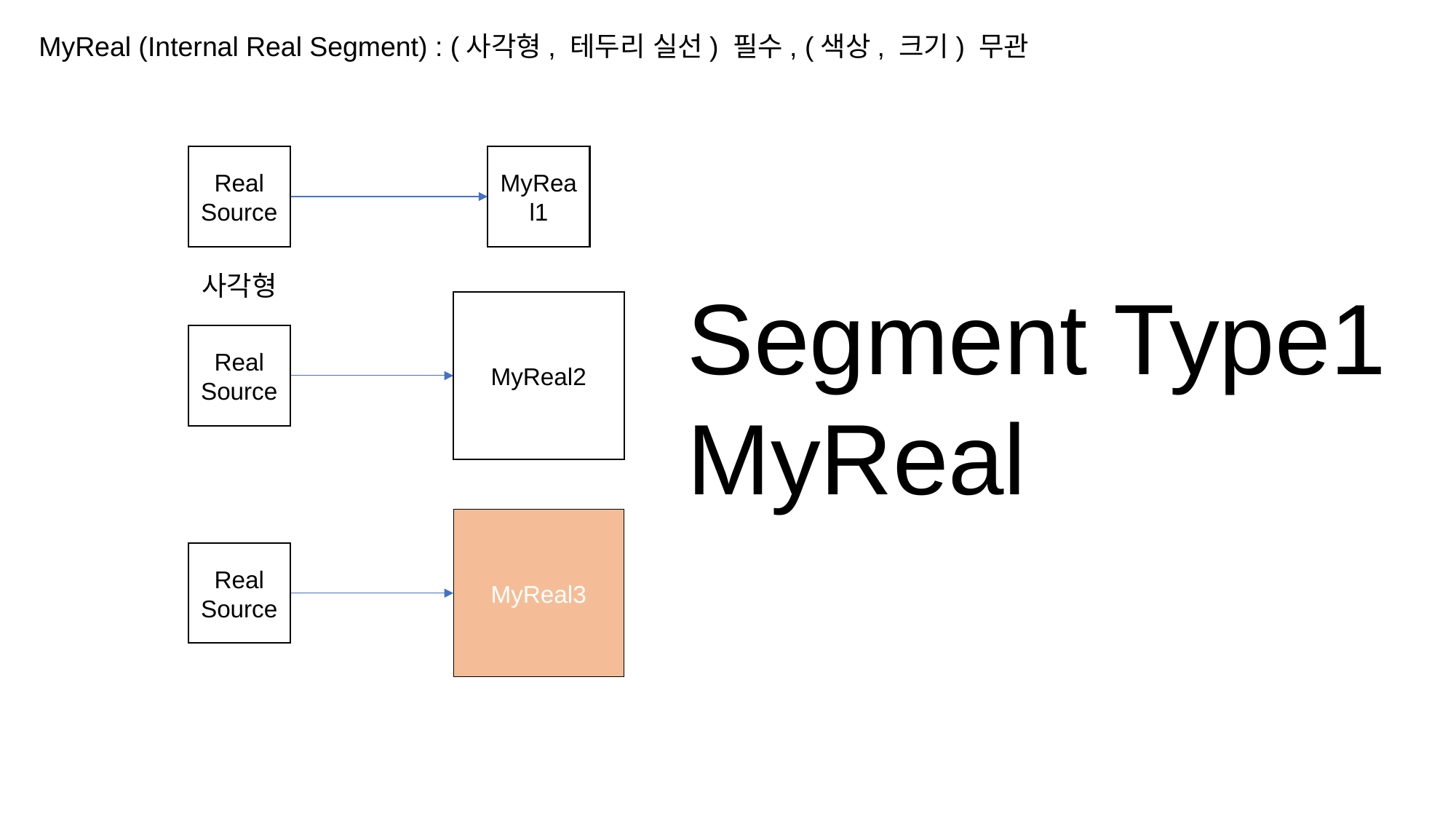

MyReal (Internal Real Segment) : (사각형, 테두리 실선) 필수, (색상, 크기) 무관
MyReal1
Real
Source
사각형
Segment Type1
MyReal
MyReal2
Real
Source
MyReal3
Real
Source